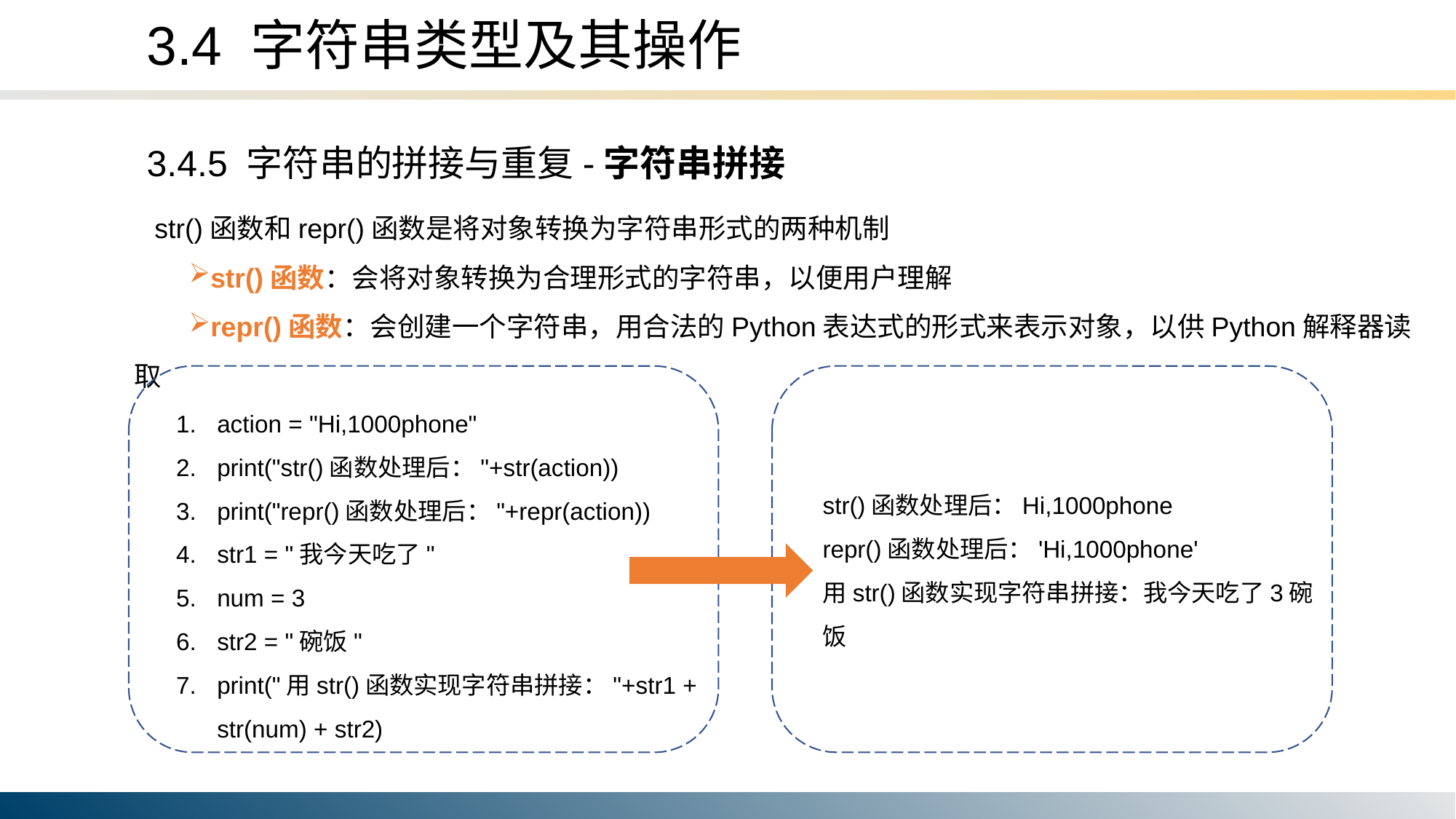

3.4 字符串类型及其操作

3.4.5 字符串的拼接与重复-字符串拼接
str()函数和repr()函数是将对象转换为字符串形式的两种机制
str()函数：会将对象转换为合理形式的字符串，以便用户理解
repr()函数：会创建一个字符串，用合法的Python表达式的形式来表示对象，以供Python解释器读取

action = "Hi,1000phone"
print("str()函数处理后："+str(action))
print("repr()函数处理后："+repr(action))
str1 = "我今天吃了"
num = 3
str2 = "碗饭"
print("用str()函数实现字符串拼接："+str1 + str(num) + str2)
str()函数处理后：Hi,1000phone
repr()函数处理后：'Hi,1000phone'
用str()函数实现字符串拼接：我今天吃了3碗饭